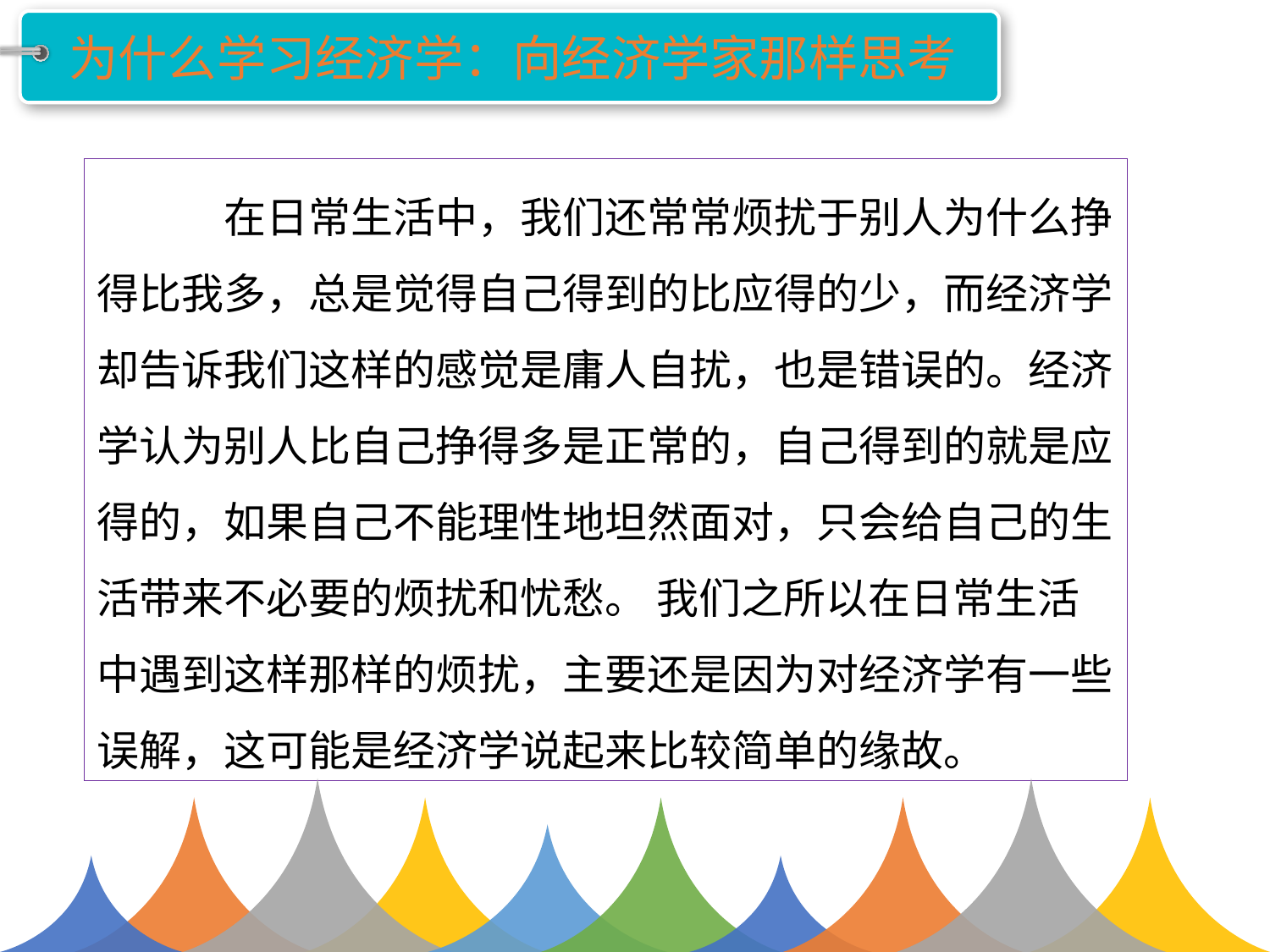

为什么学习经济学：向经济学家那样思考

	在日常生活中，我们还常常烦扰于别人为什么挣得比我多，总是觉得自己得到的比应得的少，而经济学却告诉我们这样的感觉是庸人自扰，也是错误的。经济学认为别人比自己挣得多是正常的，自己得到的就是应得的，如果自己不能理性地坦然面对，只会给自己的生活带来不必要的烦扰和忧愁。 我们之所以在日常生活中遇到这样那样的烦扰，主要还是因为对经济学有一些误解，这可能是经济学说起来比较简单的缘故。